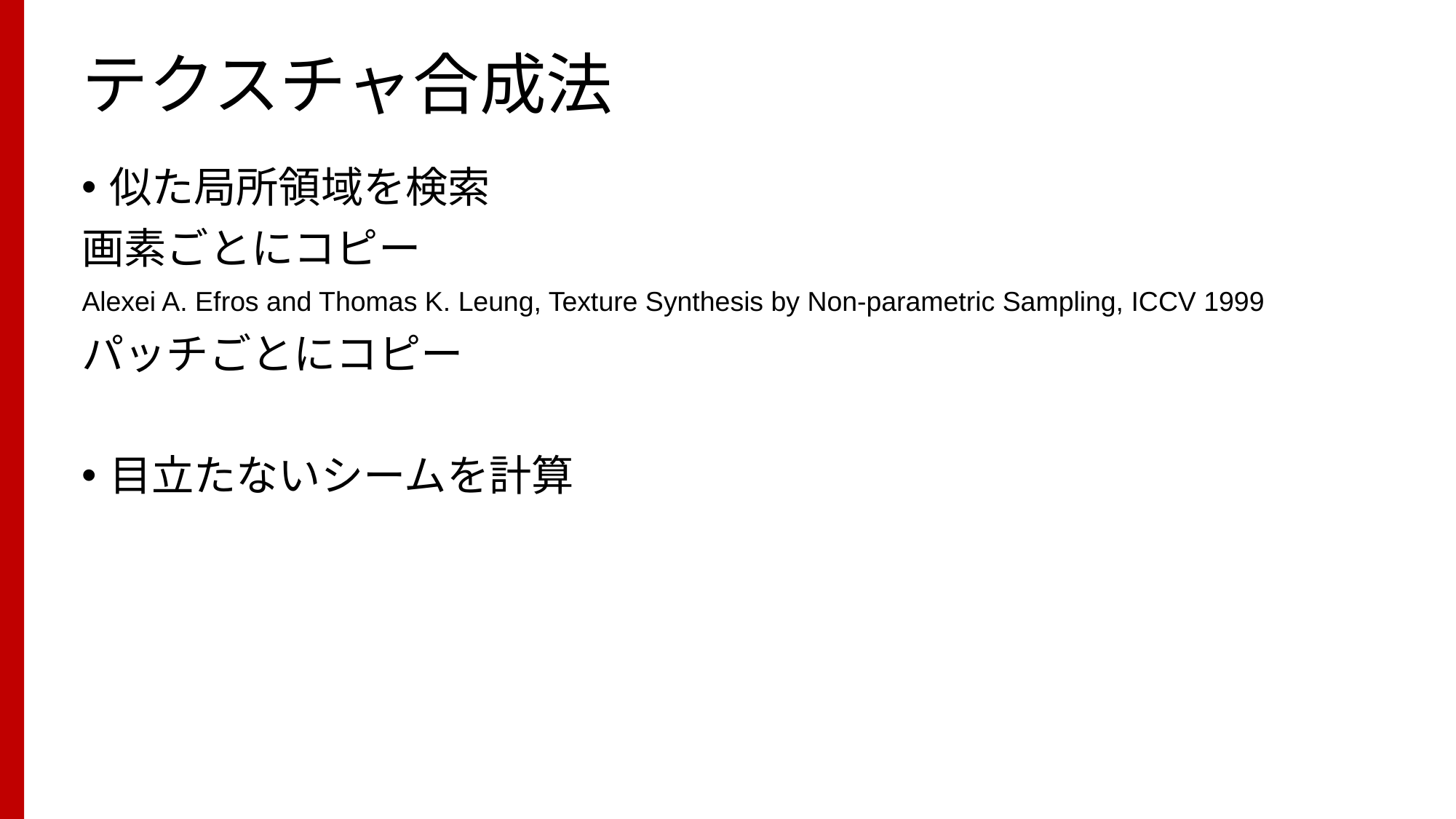

# テクスチャ合成法
似た局所領域を検索
画素ごとにコピー
Alexei A. Efros and Thomas K. Leung, Texture Synthesis by Non-parametric Sampling, ICCV 1999
パッチごとにコピー

目立たないシームを計算